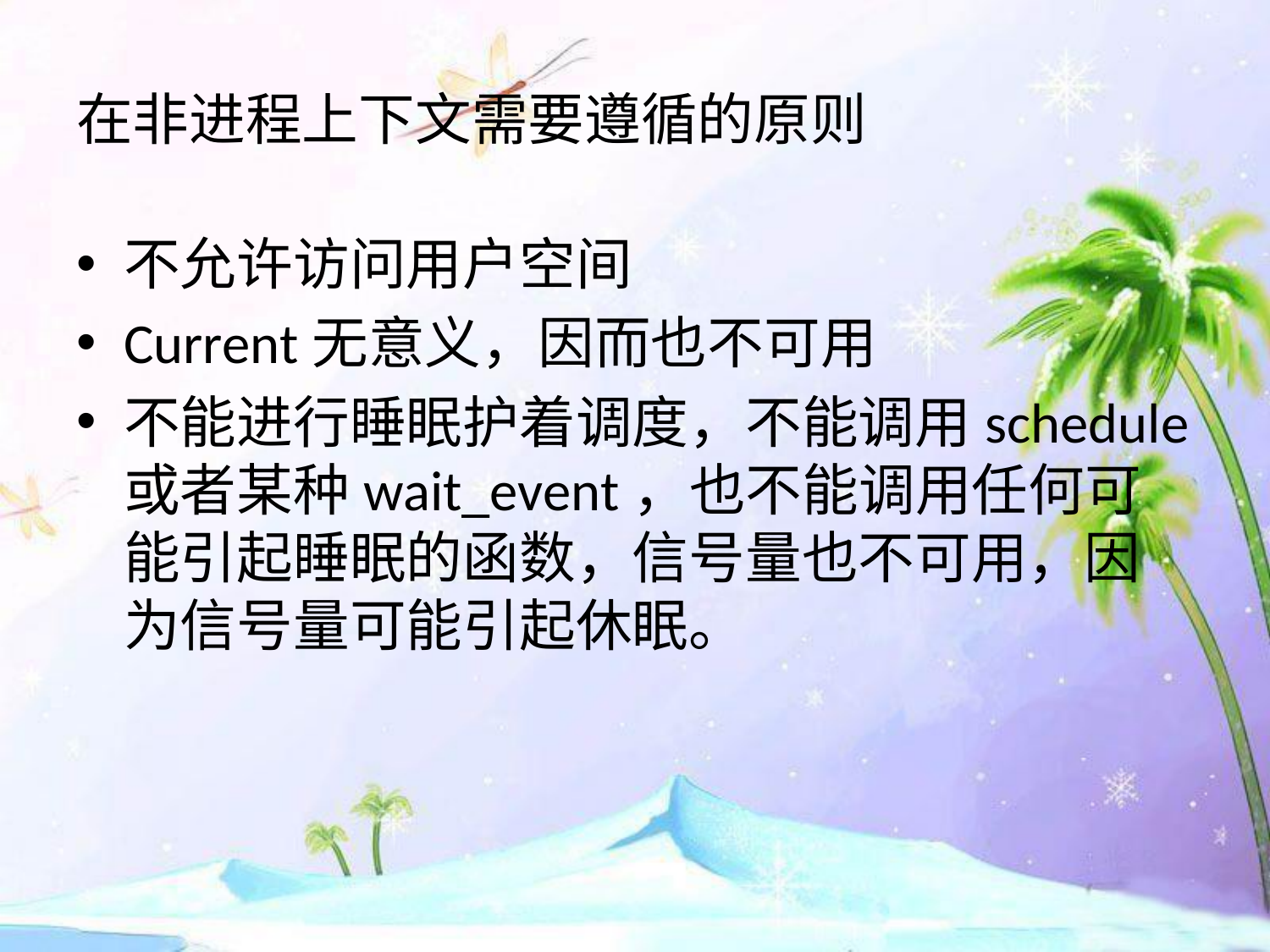

# 在非进程上下文需要遵循的原则
不允许访问用户空间
Current无意义，因而也不可用
不能进行睡眠护着调度，不能调用schedule或者某种wait_event，也不能调用任何可能引起睡眠的函数，信号量也不可用，因为信号量可能引起休眠。